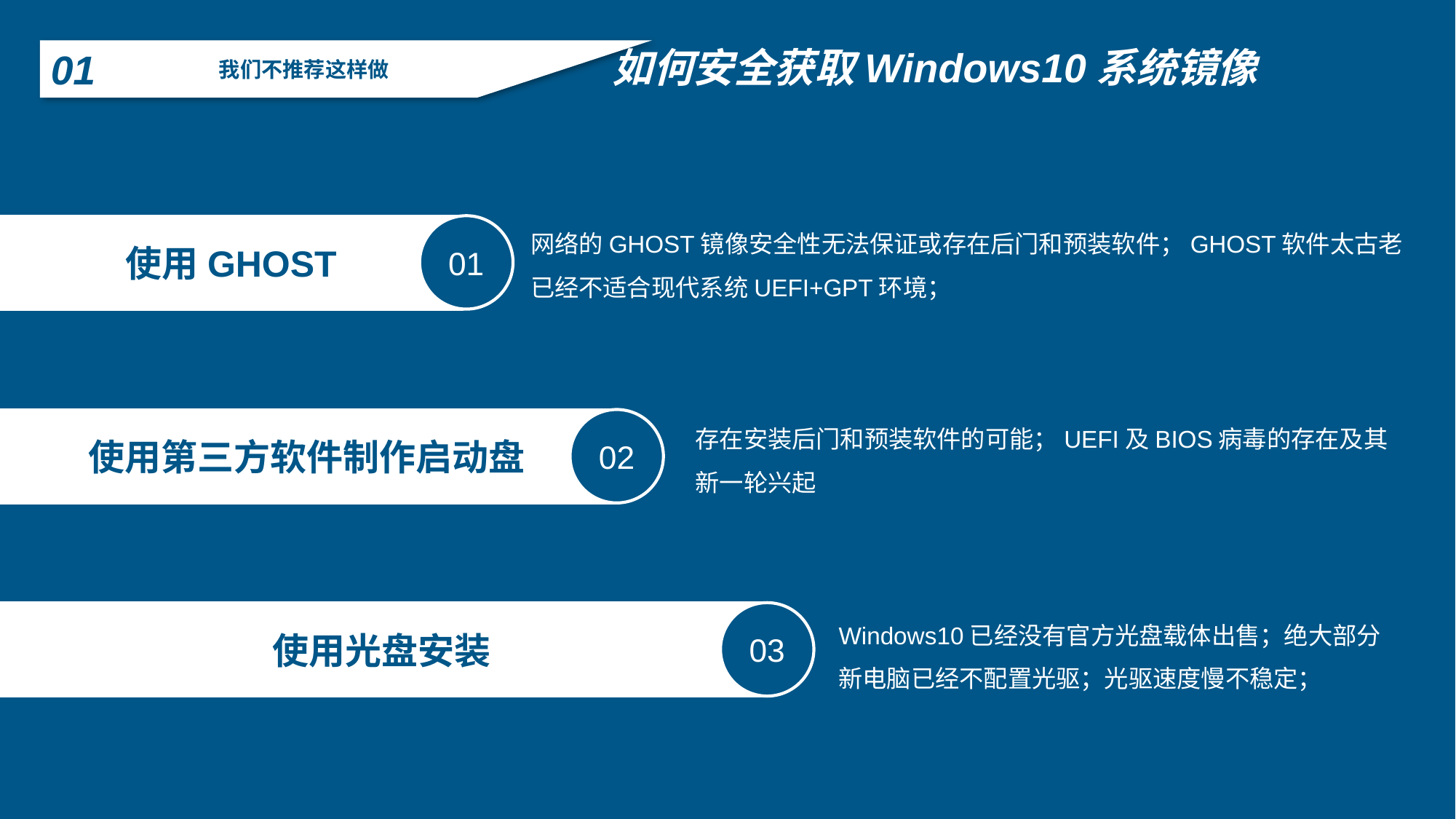

如何安全获取Windows10系统镜像
01
我们不推荐这样做
网络的GHOST镜像安全性无法保证或存在后门和预装软件；GHOST软件太古老已经不适合现代系统UEFI+GPT环境；
01
使用GHOST
存在安装后门和预装软件的可能；UEFI及BIOS病毒的存在及其新一轮兴起
02
使用第三方软件制作启动盘
Windows10已经没有官方光盘载体出售；绝大部分新电脑已经不配置光驱；光驱速度慢不稳定；
03
使用光盘安装